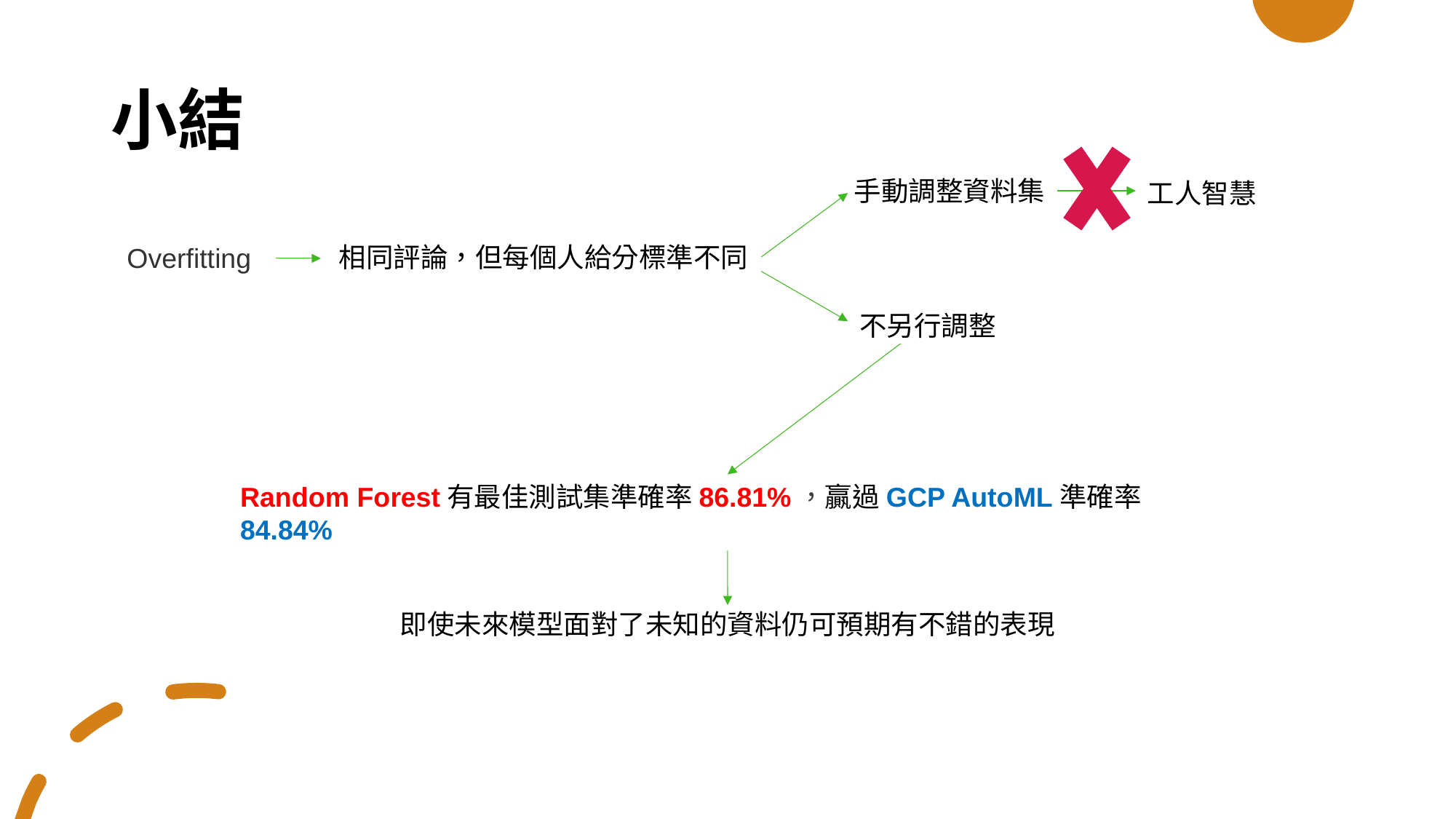

# 小結

手動調整資料集
工人智慧
相同評論，但每個人給分標準不同
Overfitting
不另行調整
Random Forest有最佳測試集準確率86.81%，贏過GCP AutoML準確率84.84%
即使未來模型面對了未知的資料仍可預期有不錯的表現